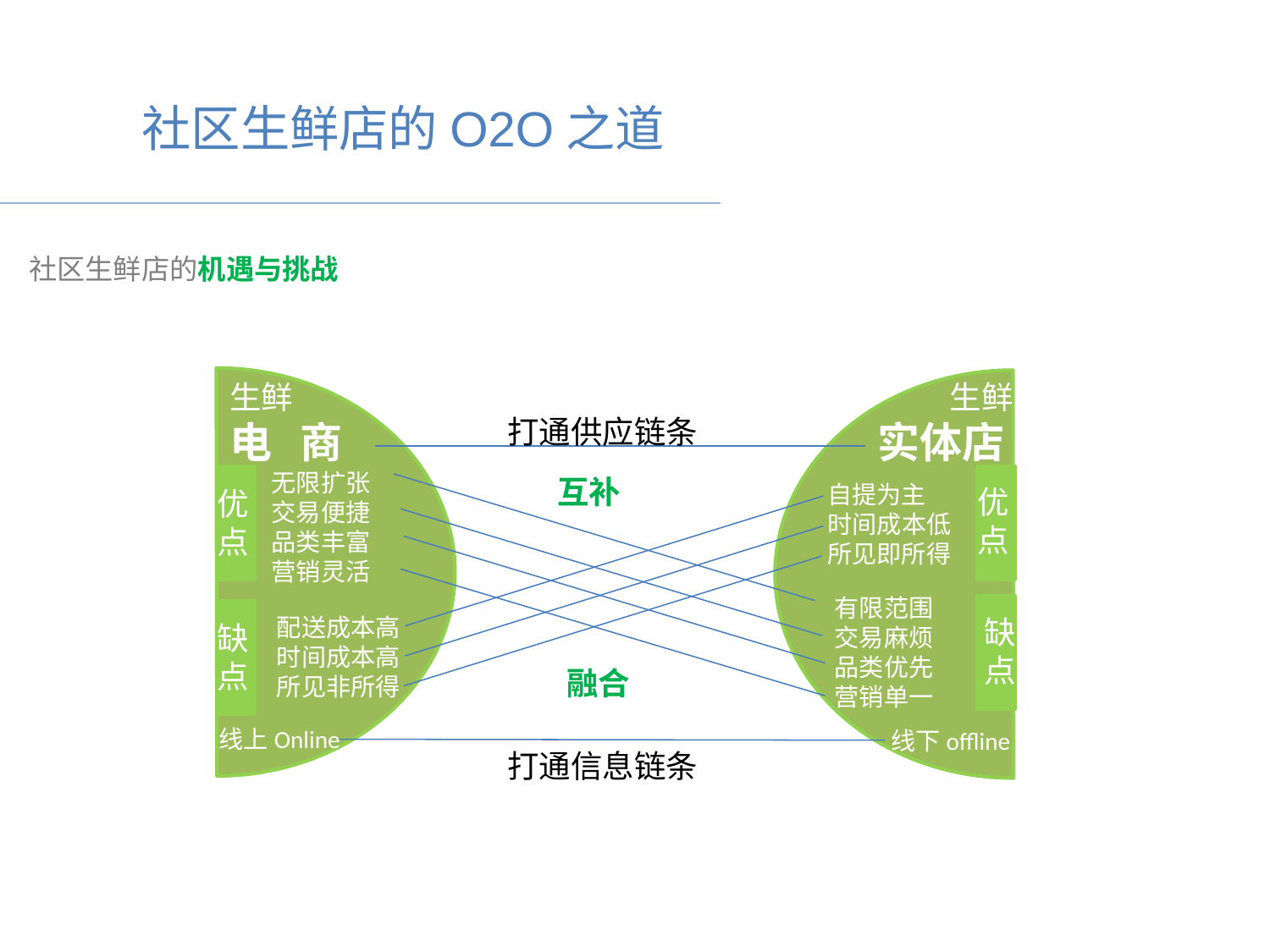

社区生鲜店的O2O之道
社区生鲜店的机遇与挑战

生鲜
电   商
         生鲜
实体店
打通供应链条
无限扩张
交易便捷
品类丰富
营销灵活

互补

自提为主
时间成本低
所见即所得
优点
优点
优点
有限范围
交易麻烦
品类优先
营销单一

配送成本高时间成本高所见非所得
缺点
缺点
融合
线上Online
线下offline
打通信息链条